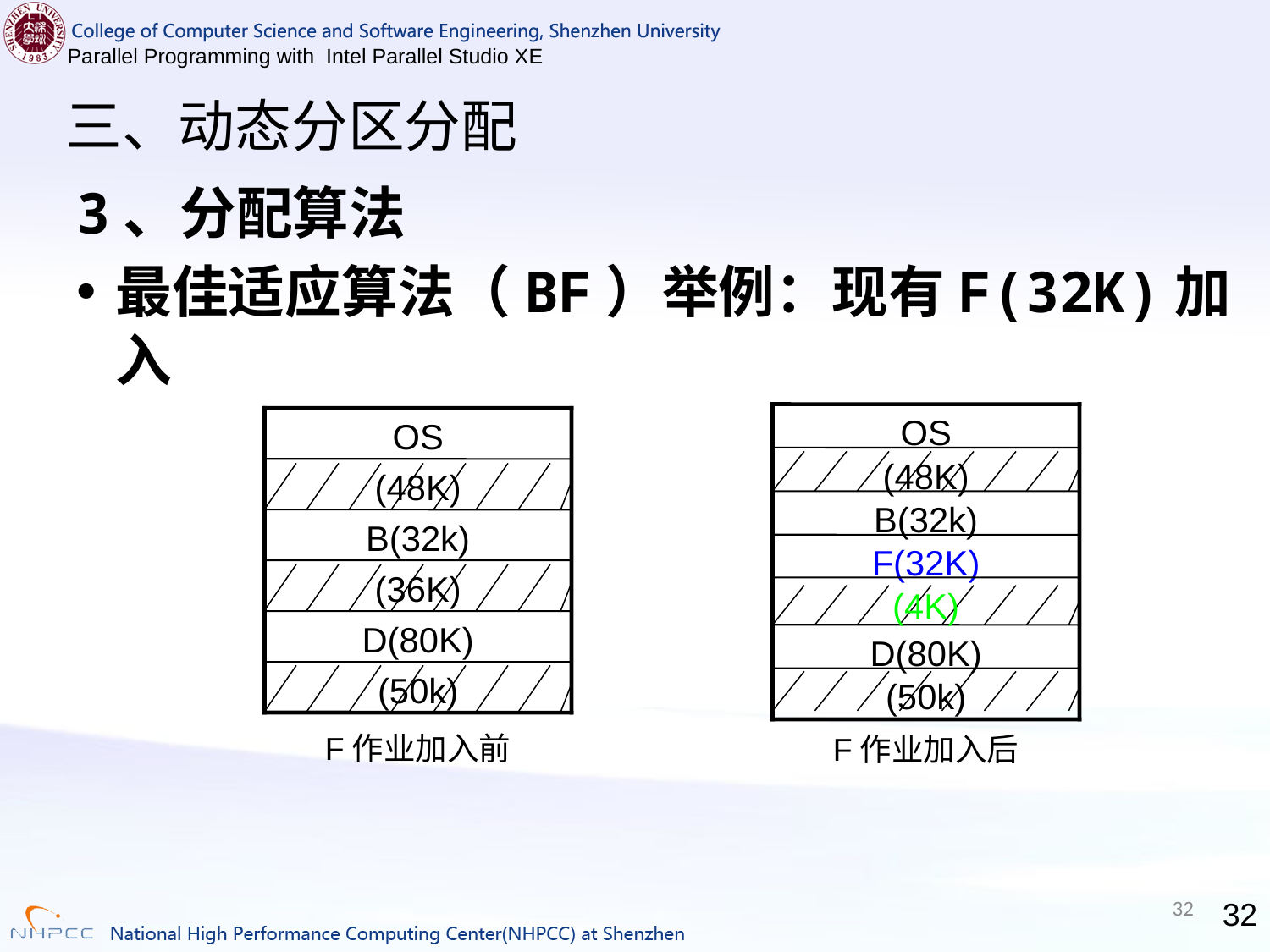

# 三、动态分区分配
3、分配算法
最佳适应算法（BF）举例：现有F(32K)加入
OS

(48K)

B(32k)

F(32K)

(4K)

D(80K)

(50k)

F作业加入后
OS

(48K)

B(32k)

(36K)

D(80K)

(50k)

F作业加入前
32
32